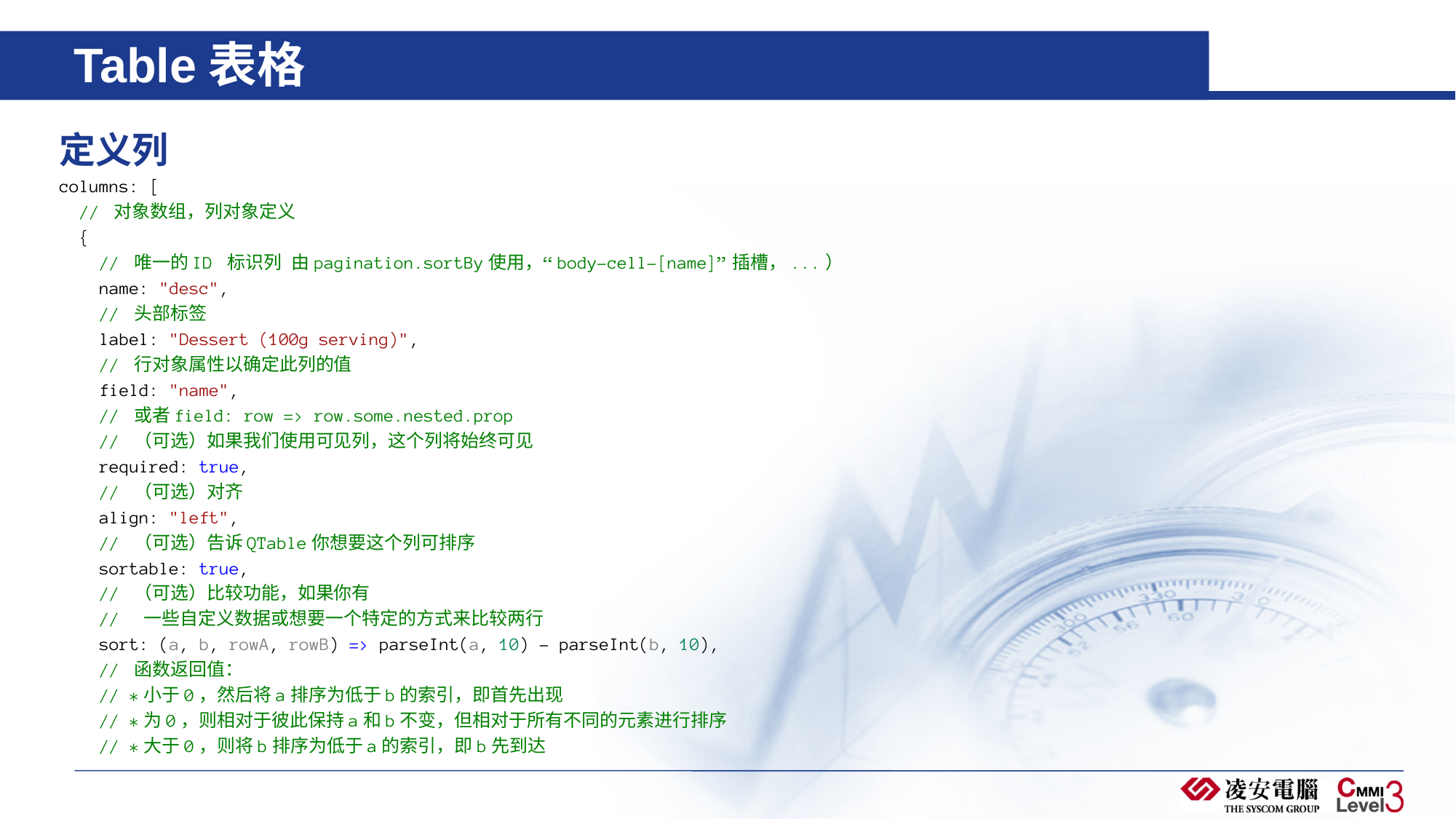

# Table表格
定义列
columns: [
  // 对象数组，列对象定义
  {
    // 唯一的ID 标识列 由pagination.sortBy使用，“body-cell-[name]”插槽，...）
    name: "desc",
    // 头部标签
    label: "Dessert (100g serving)",
    // 行对象属性以确定此列的值
    field: "name",
    // 或者field: row => row.some.nested.prop
    // （可选）如果我们使用可见列，这个列将始终可见
    required: true,
    // （可选）对齐
    align: "left",
    // （可选）告诉QTable你想要这个列可排序
    sortable: true,
    // （可选）比较功能，如果你有
    //  一些自定义数据或想要一个特定的方式来比较两行
    sort: (a, b, rowA, rowB) => parseInt(a, 10) - parseInt(b, 10),
    // 函数返回值：
    // *小于0，然后将a排序为低于b的索引，即首先出现
    // *为0，则相对于彼此保持a和b不变，但相对于所有不同的元素进行排序
    // *大于0，则将b排序为低于a的索引，即b先到达